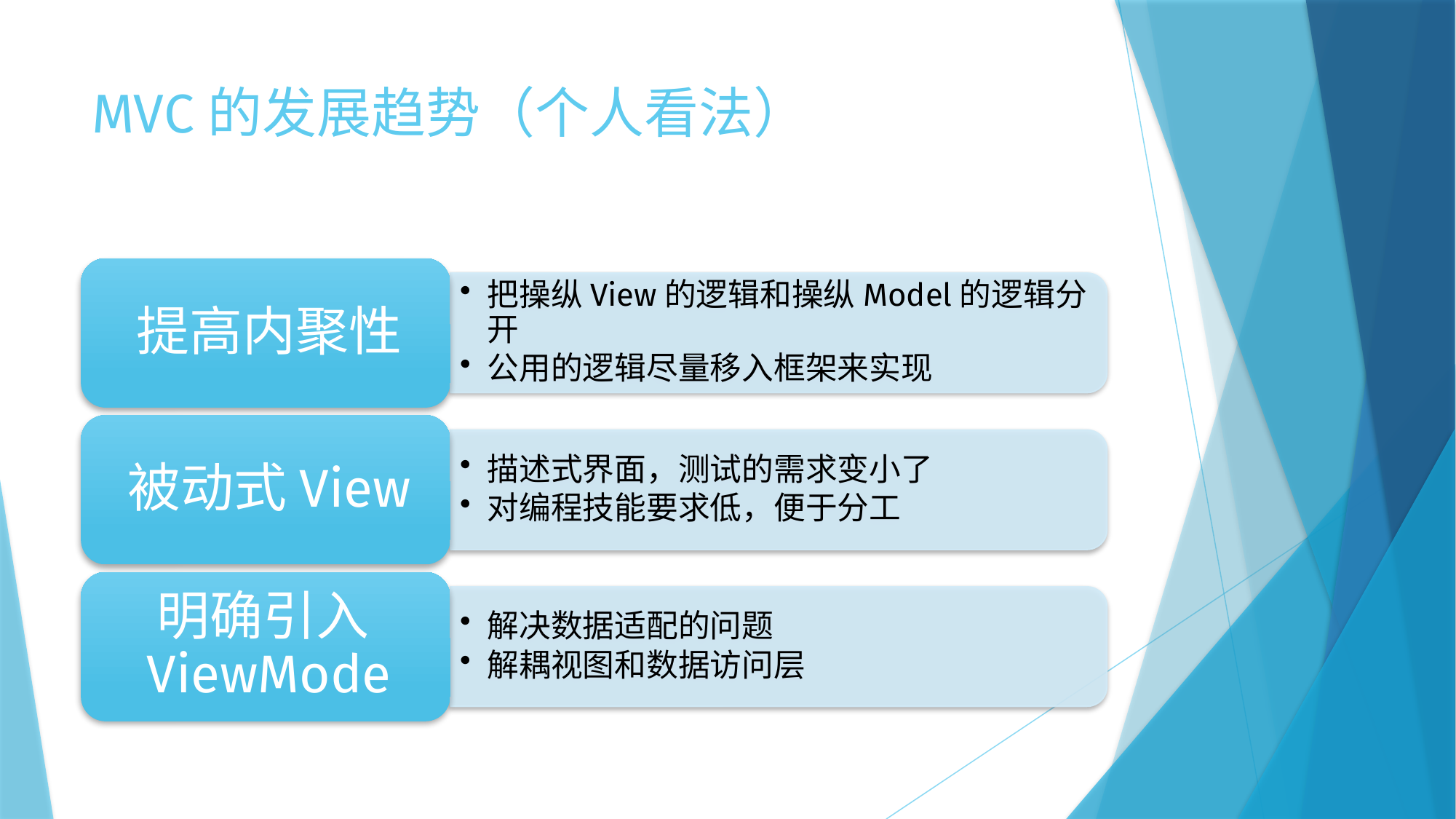

# MVC的发展趋势（个人看法）
把操纵View的逻辑和操纵Model的逻辑分开
公用的逻辑尽量移入框架来实现
提高内聚性
描述式界面，测试的需求变小了
对编程技能要求低，便于分工
被动式View
解决数据适配的问题
解耦视图和数据访问层
明确引入ViewMode